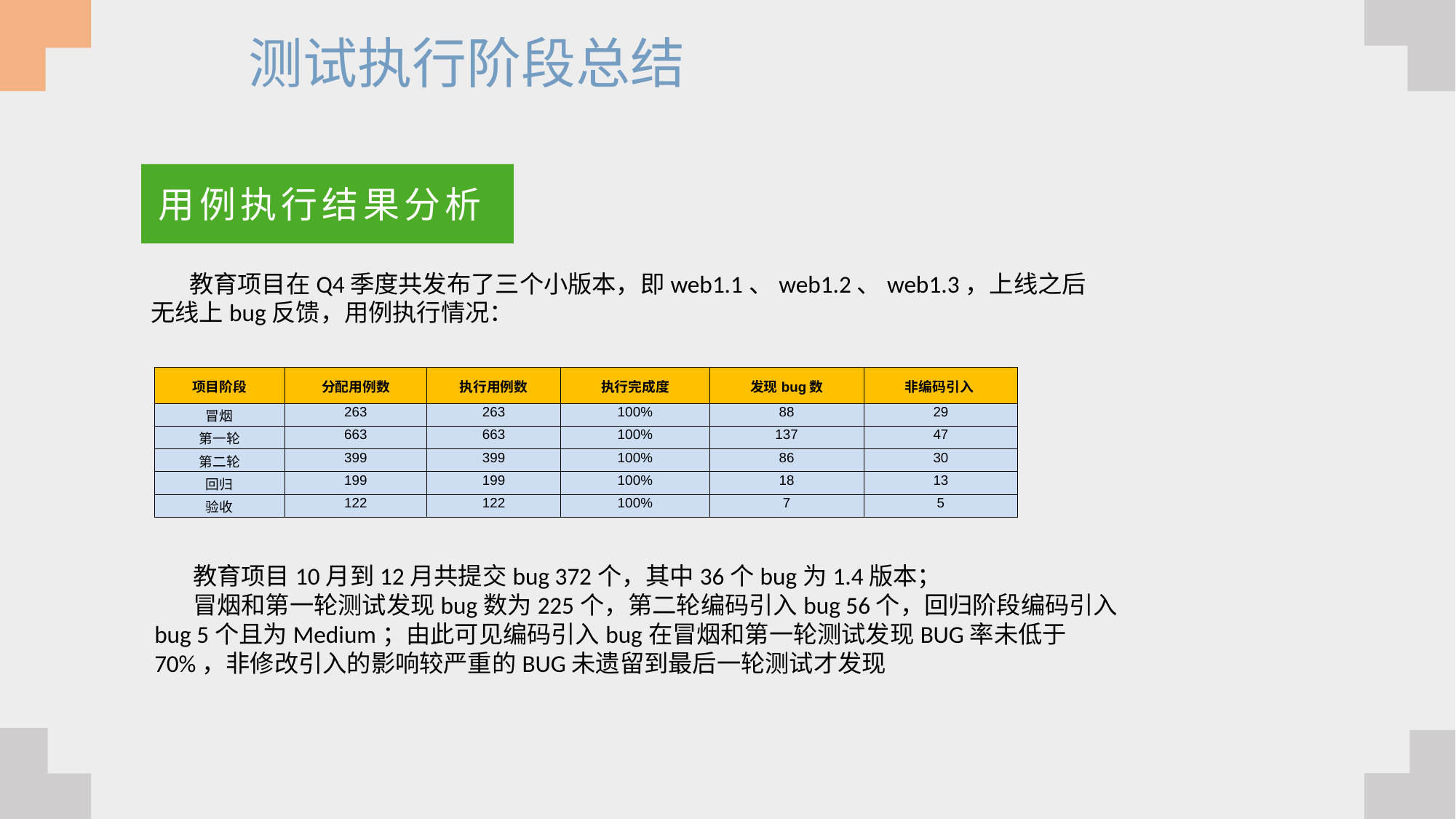

测试执行阶段总结

用例执行结果分析
      教育项目在Q4季度共发布了三个小版本，即web1.1、web1.2、web1.3，上线之后无线上bug反馈，用例执行情况：
| 项目阶段 | 分配用例数 | 执行用例数 | 执行完成度 | 发现bug数 | 非编码引入 |
| --- | --- | --- | --- | --- | --- |
| 冒烟 | 263 | 263 | 100% | 88 | 29 |
| 第一轮 | 663 | 663 | 100% | 137 | 47 |
| 第二轮 | 399 | 399 | 100% | 86 | 30 |
| 回归 | 199 | 199 | 100% | 18 | 13 |
| 验收 | 122 | 122 | 100% | 7 | 5 |
      教育项目10月到12月共提交bug 372个，其中36个bug为1.4版本；
      冒烟和第一轮测试发现bug数为225个，第二轮编码引入bug 56个，回归阶段编码引入bug 5个且为Medium；由此可见编码引入bug在冒烟和第一轮测试发现BUG率未低于70%，非修改引入的影响较严重的BUG未遗留到最后一轮测试才发现